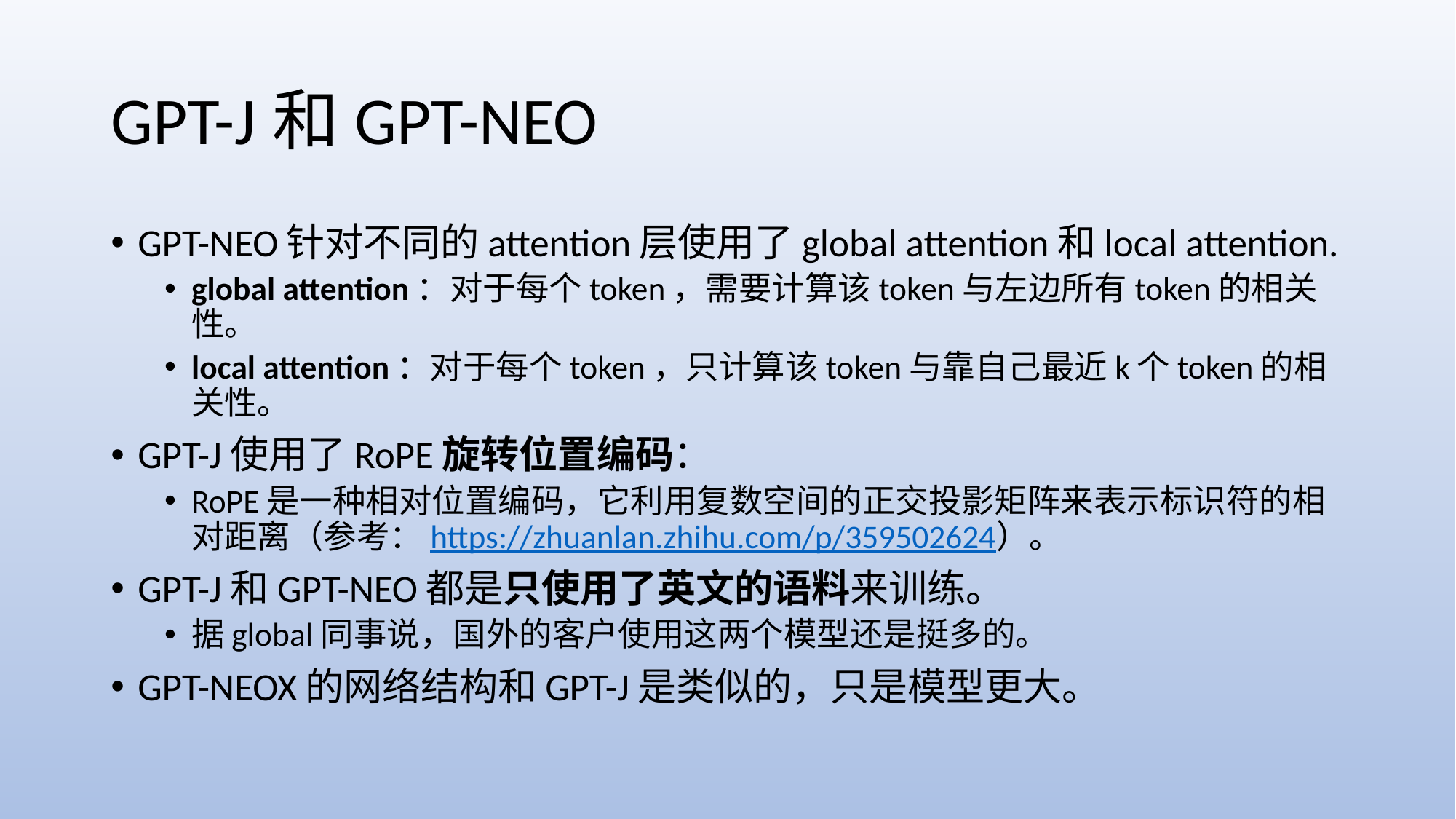

# GPT-J和GPT-NEO
GPT-NEO针对不同的attention层使用了global attention和local attention.
global attention：对于每个token，需要计算该token与左边所有token的相关性。
local attention：对于每个token，只计算该token与靠自己最近k个token的相关性。
GPT-J使用了RoPE旋转位置编码：
RoPE是一种相对位置编码，它利用复数空间的正交投影矩阵来表示标识符的相对距离（参考：https://zhuanlan.zhihu.com/p/359502624）。
GPT-J和GPT-NEO都是只使用了英文的语料来训练。
据global同事说，国外的客户使用这两个模型还是挺多的。
GPT-NEOX的网络结构和GPT-J是类似的，只是模型更大。